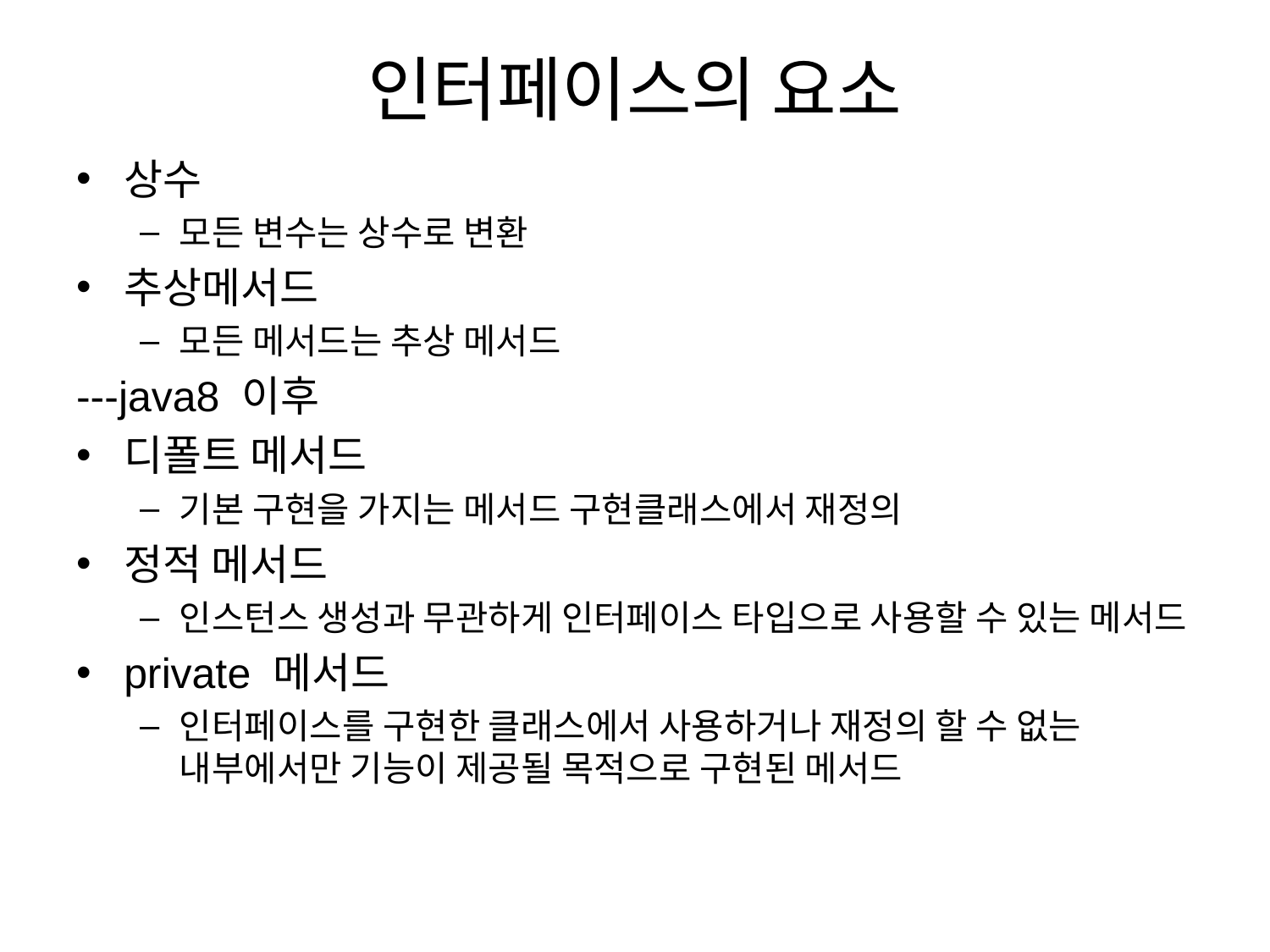

# 인터페이스의 요소
상수
모든 변수는 상수로 변환
추상메서드
모든 메서드는 추상 메서드
---java8 이후
디폴트 메서드
기본 구현을 가지는 메서드 구현클래스에서 재정의
정적 메서드
인스턴스 생성과 무관하게 인터페이스 타입으로 사용할 수 있는 메서드
private 메서드
인터페이스를 구현한 클래스에서 사용하거나 재정의 할 수 없는 내부에서만 기능이 제공될 목적으로 구현된 메서드